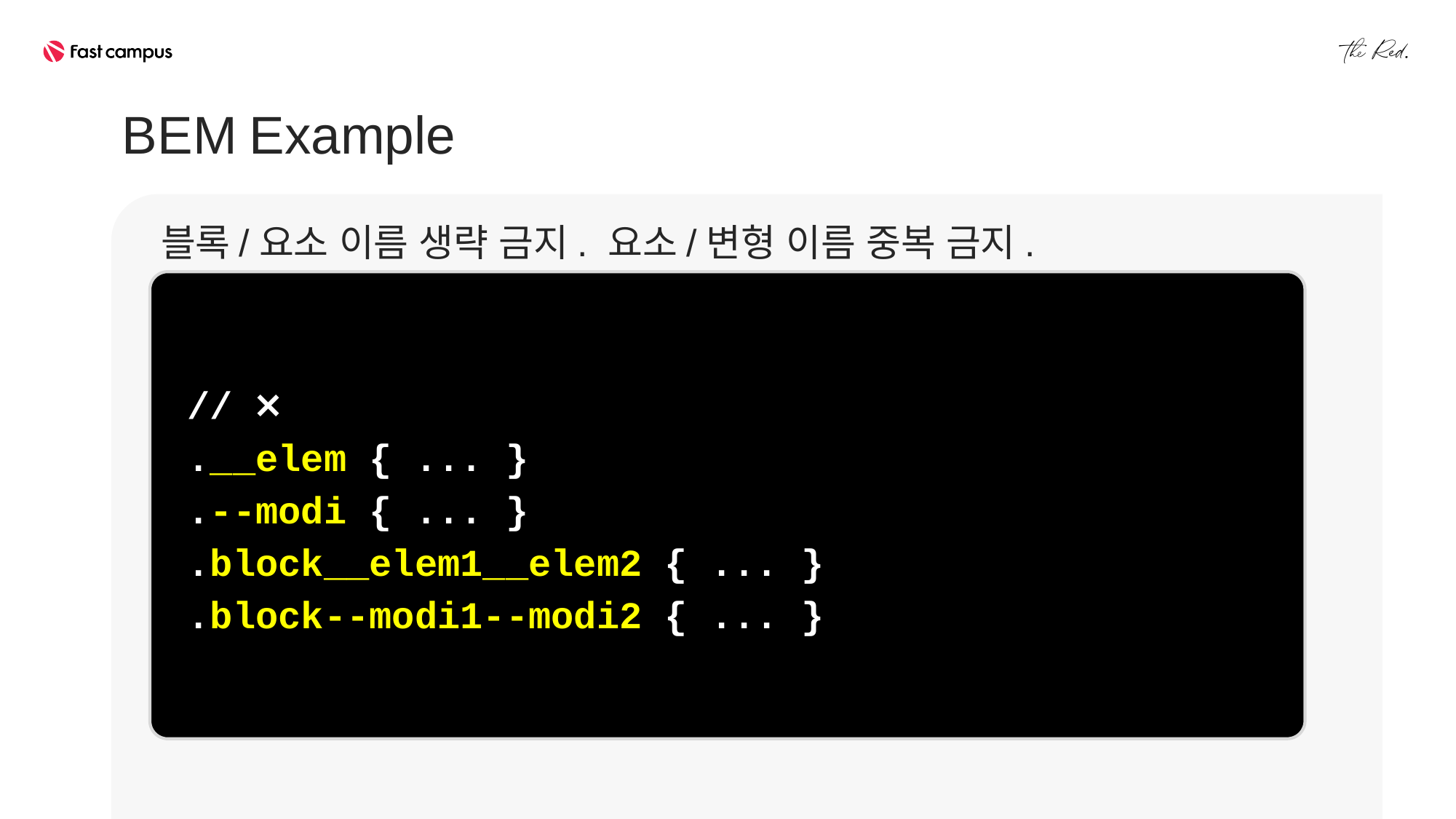

BEM Example
블록/요소 이름 생략 금지. 요소/변형 이름 중복 금지.
// ❌
.__elem { ... }
.--modi { ... }
.block__elem1__elem2 { ... }
.block--modi1--modi2 { ... }